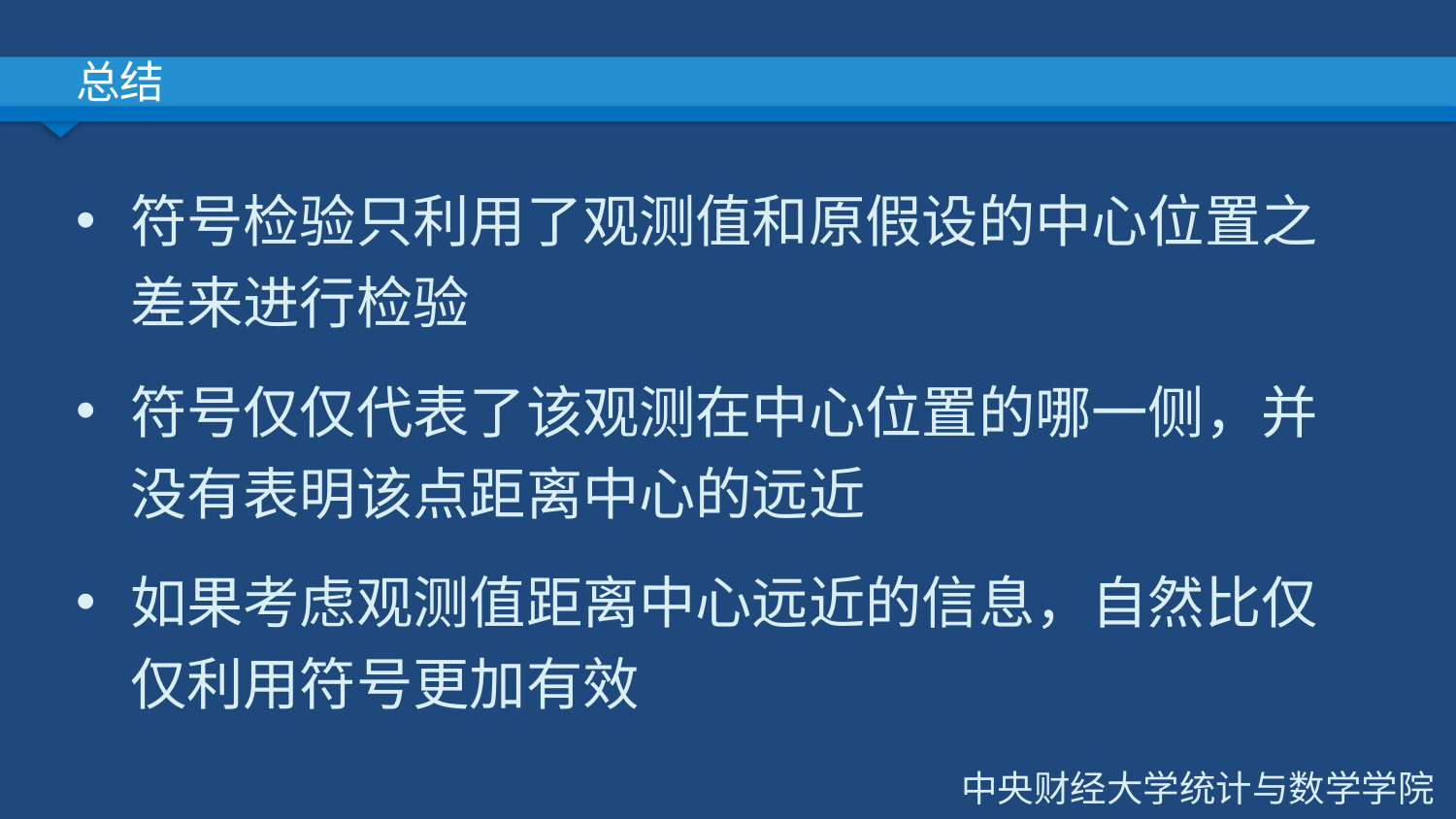

# 总结
符号检验只利用了观测值和原假设的中心位置之差来进行检验
符号仅仅代表了该观测在中心位置的哪一侧，并没有表明该点距离中心的远近
如果考虑观测值距离中心远近的信息，自然比仅仅利用符号更加有效